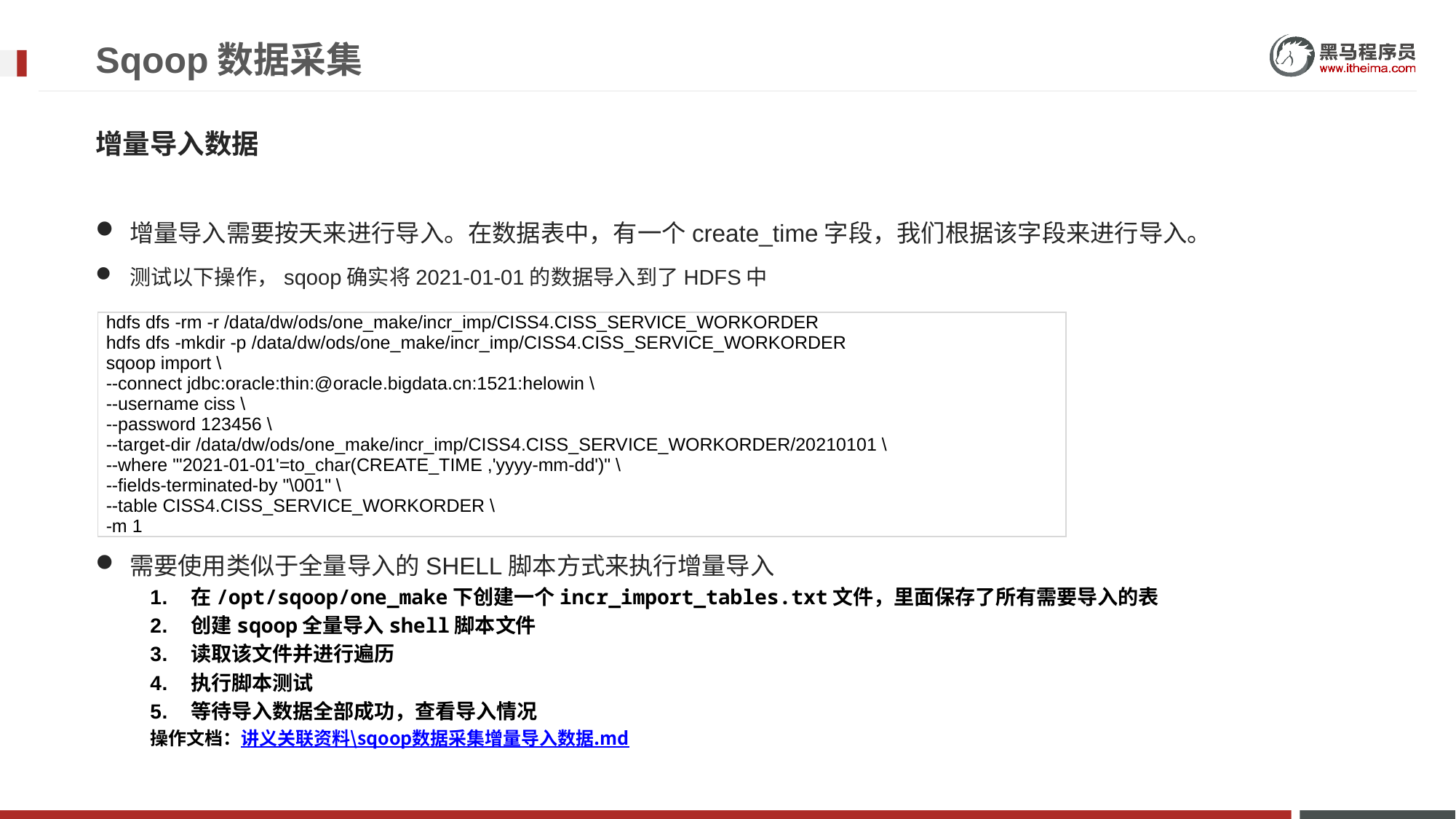

# Sqoop数据采集
增量导入数据
增量导入需要按天来进行导入。在数据表中，有一个create_time字段，我们根据该字段来进行导入。
测试以下操作，sqoop确实将2021-01-01的数据导入到了HDFS中

需要使用类似于全量导入的SHELL脚本方式来执行增量导入
在/opt/sqoop/one_make下创建一个incr_import_tables.txt文件，里面保存了所有需要导入的表
创建sqoop全量导入shell脚本文件
读取该文件并进行遍历
执行脚本测试
等待导入数据全部成功，查看导入情况
操作文档：讲义关联资料\sqoop数据采集增量导入数据.md
| hdfs dfs -rm -r /data/dw/ods/one\_make/incr\_imp/CISS4.CISS\_SERVICE\_WORKORDER hdfs dfs -mkdir -p /data/dw/ods/one\_make/incr\_imp/CISS4.CISS\_SERVICE\_WORKORDER sqoop import \ --connect jdbc:oracle:thin:@oracle.bigdata.cn:1521:helowin \ --username ciss \ --password 123456 \ --target-dir /data/dw/ods/one\_make/incr\_imp/CISS4.CISS\_SERVICE\_WORKORDER/20210101 \ --where "'2021-01-01'=to\_char(CREATE\_TIME ,'yyyy-mm-dd')" \ --fields-terminated-by "\001" \ --table CISS4.CISS\_SERVICE\_WORKORDER \ -m 1 |
| --- |